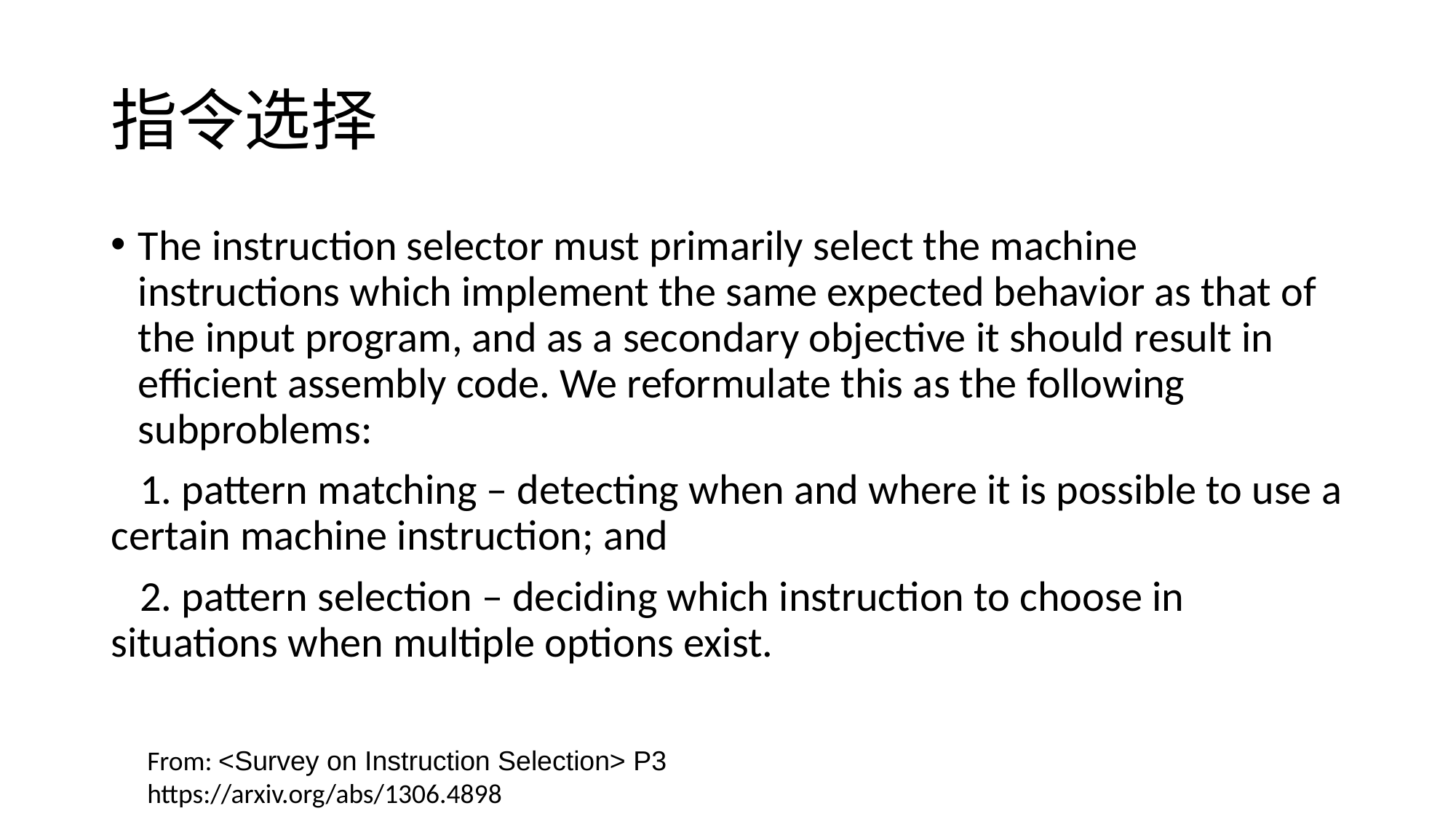

# 指令选择
The instruction selector must primarily select the machine instructions which implement the same expected behavior as that of the input program, and as a secondary objective it should result in efficient assembly code. We reformulate this as the following subproblems:
   1. pattern matching – detecting when and where it is possible to use a certain machine instruction; and
   2. pattern selection – deciding which instruction to choose in situations when multiple options exist.

From: <Survey on Instruction Selection> P3
https://arxiv.org/abs/1306.4898